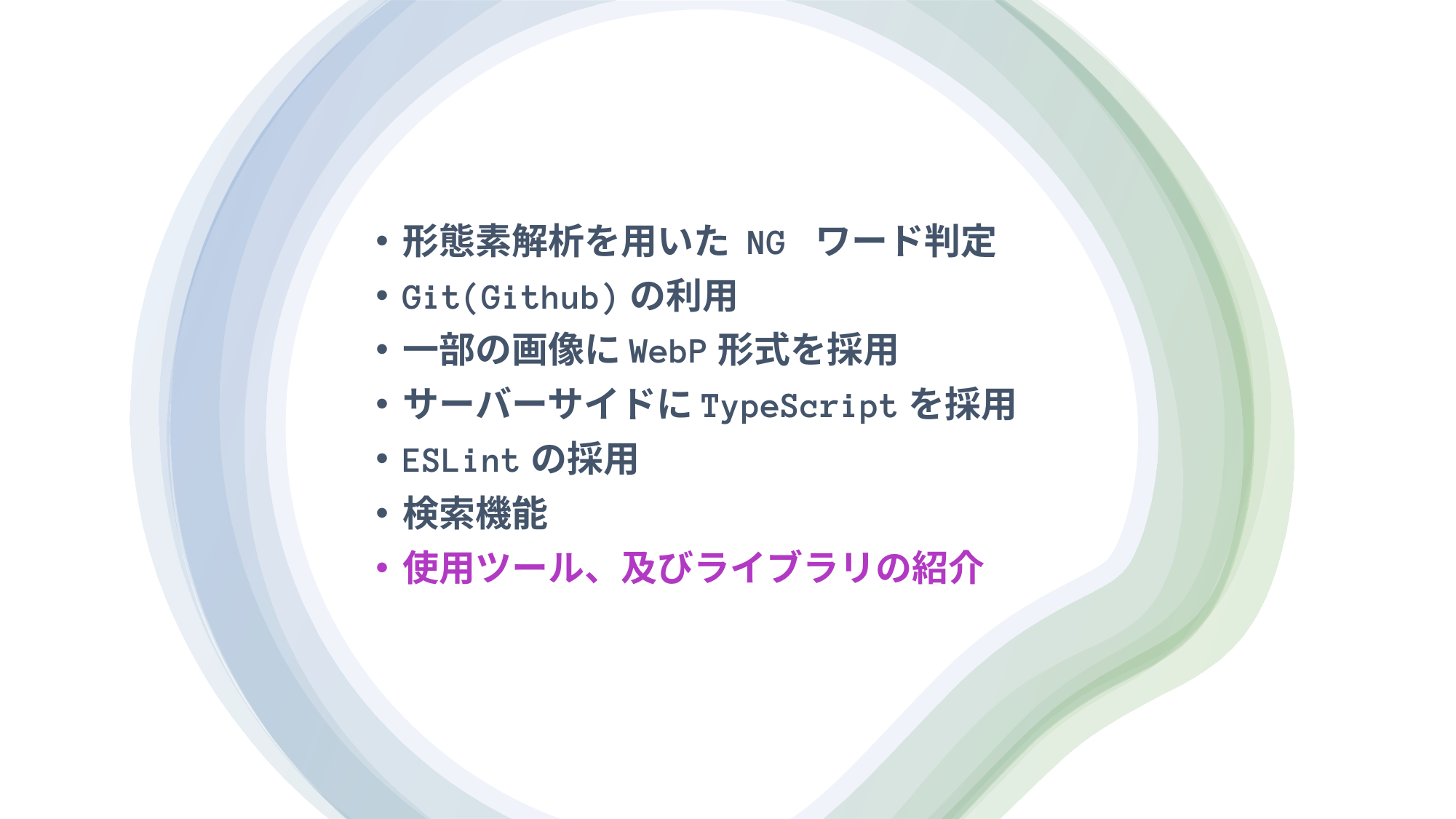

形態素解析を用いた NG ワード判定
Git(Github)の利用
一部の画像にWebP形式を採用
サーバーサイドにTypeScriptを採用
ESLintの採用
検索機能
使用ツール、及びライブラリの紹介